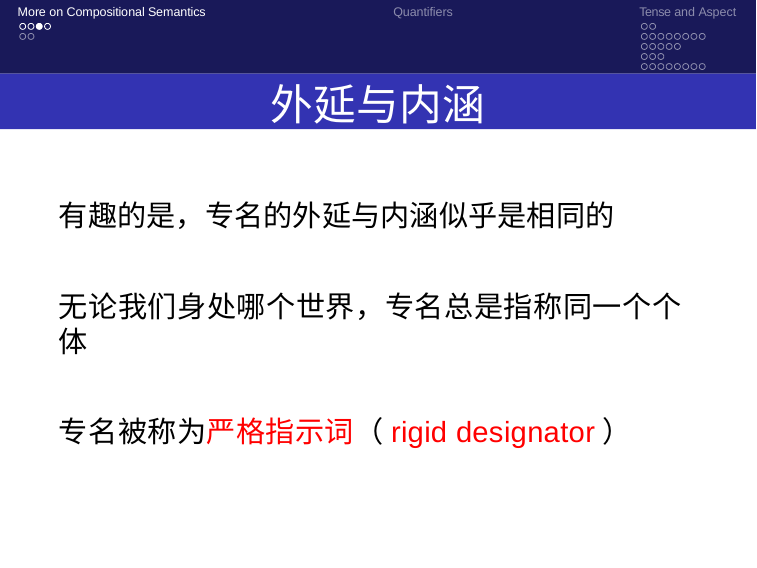

More on Compositional Semantics
Quantifiers
Tense and Aspect

外延与内涵
有趣的是，专名的外延与内涵似乎是相同的

无论我们身处哪个世界，专名总是指称同一个个体

专名被称为严格指示词（rigid designator）